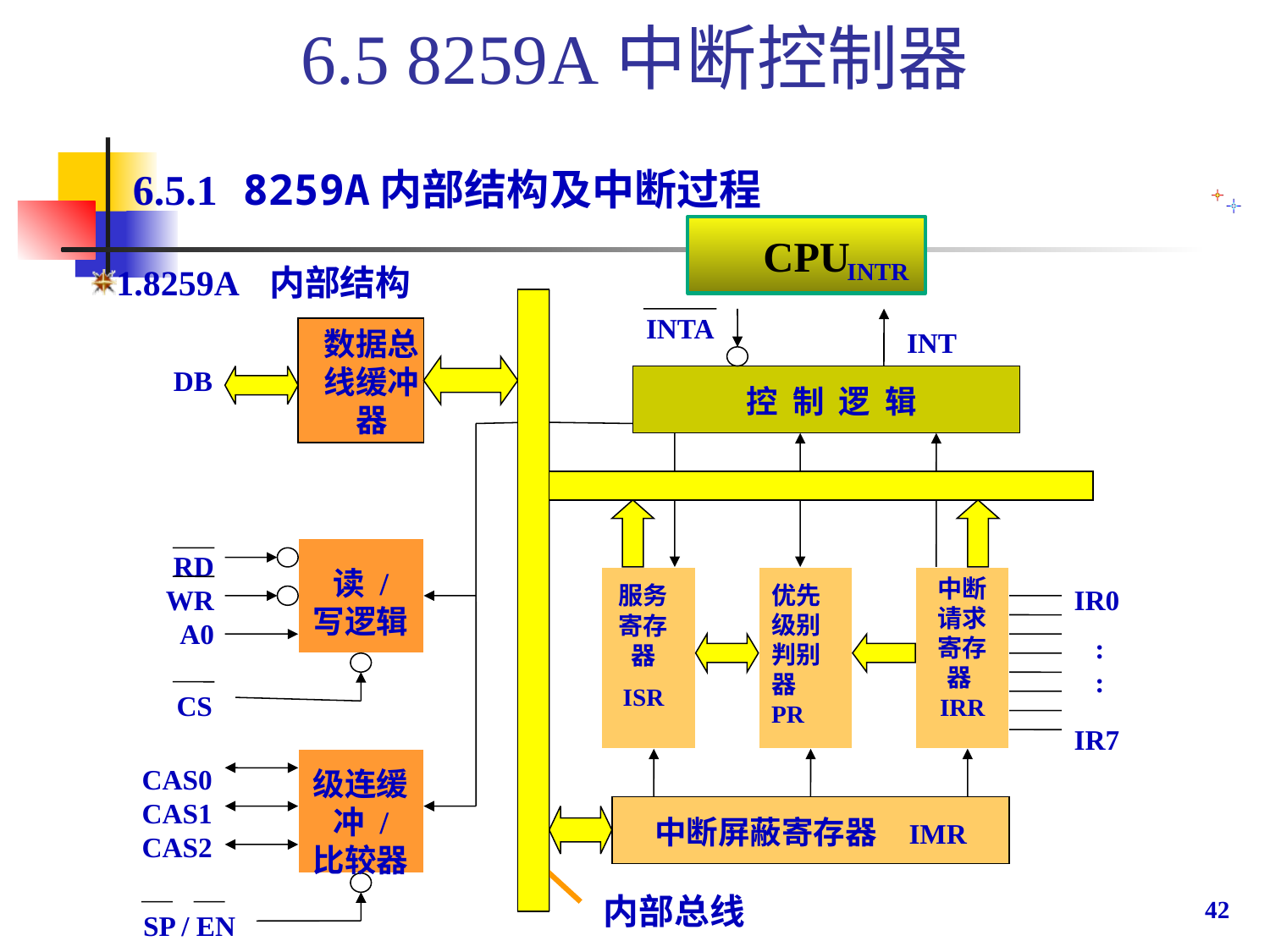

6.5 8259A中断控制器
6.5.1 8259A内部结构及中断过程
CPU
INTR
1.8259A 内部结构

INTA

数据总线缓冲器

INT

DB

控  制  逻  辑

RDWRA0

读 / 写逻辑

中断请求寄存器IRR
服务寄存器
ISR
优先级别判别器PR

IR0

::

CS

IR7

CAS0CAS1CAS2
级连缓冲 / 比较器

中断屏蔽寄存器    IMR

内部总线

SP / EN

42